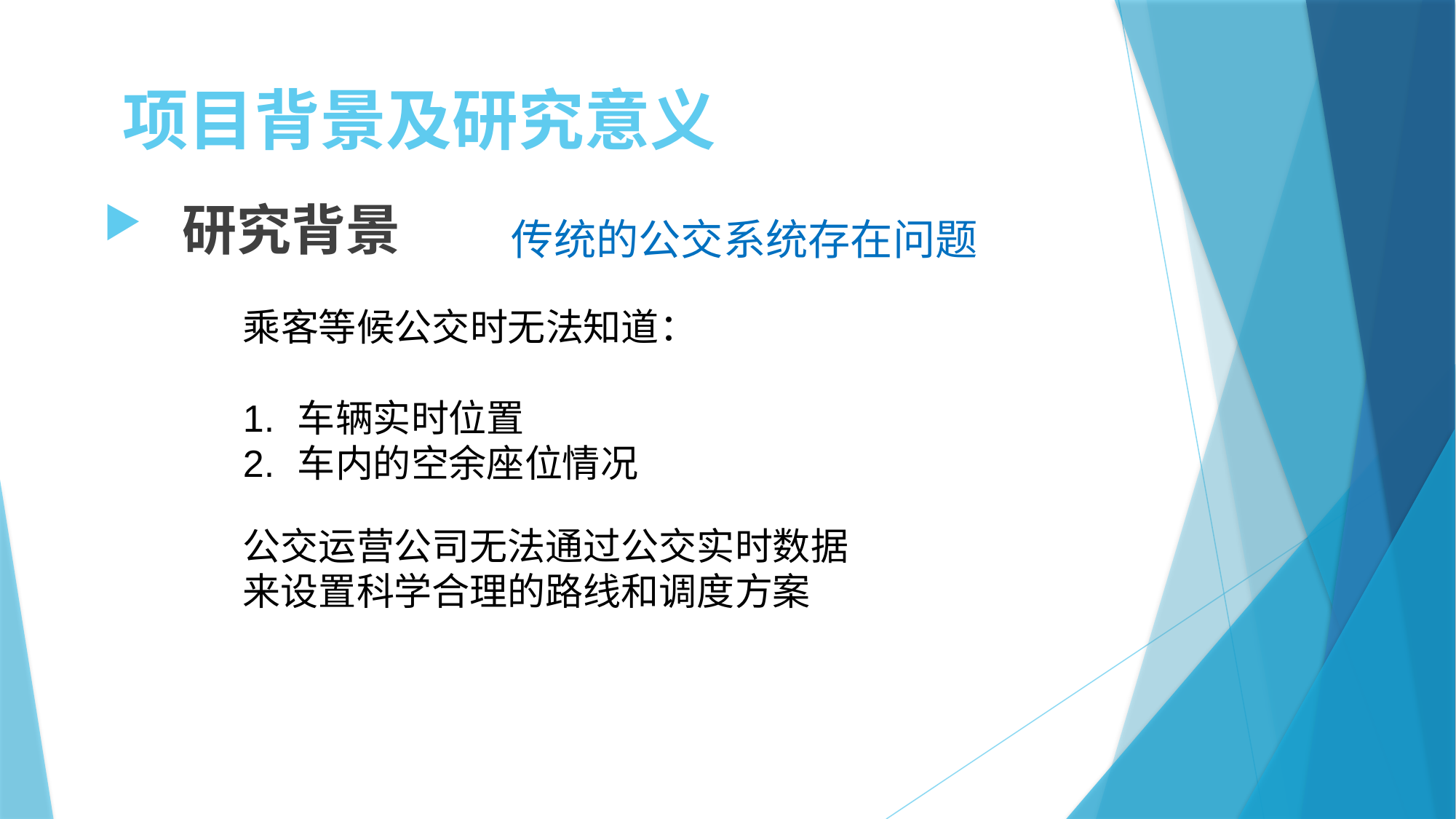

# 项目背景及研究意义
  研究背景
传统的公交系统存在问题
乘客等候公交时无法知道：

车辆实时位置
车内的空余座位情况
公交运营公司无法通过公交实时数据
来设置科学合理的路线和调度方案